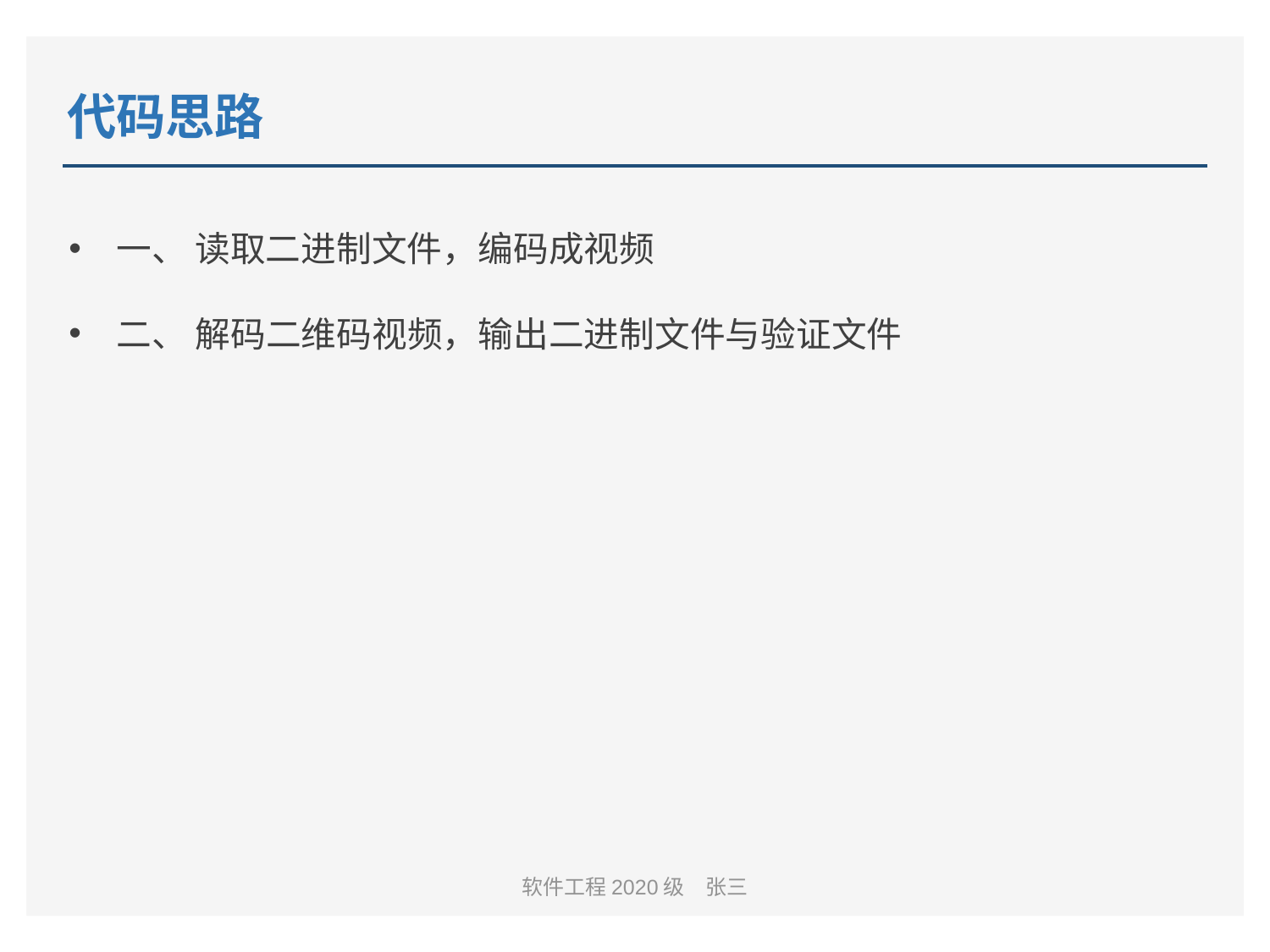

# 代码思路
一、 读取二进制文件，编码成视频
二、 解码二维码视频，输出二进制文件与验证文件

软件工程2020级　张三
2